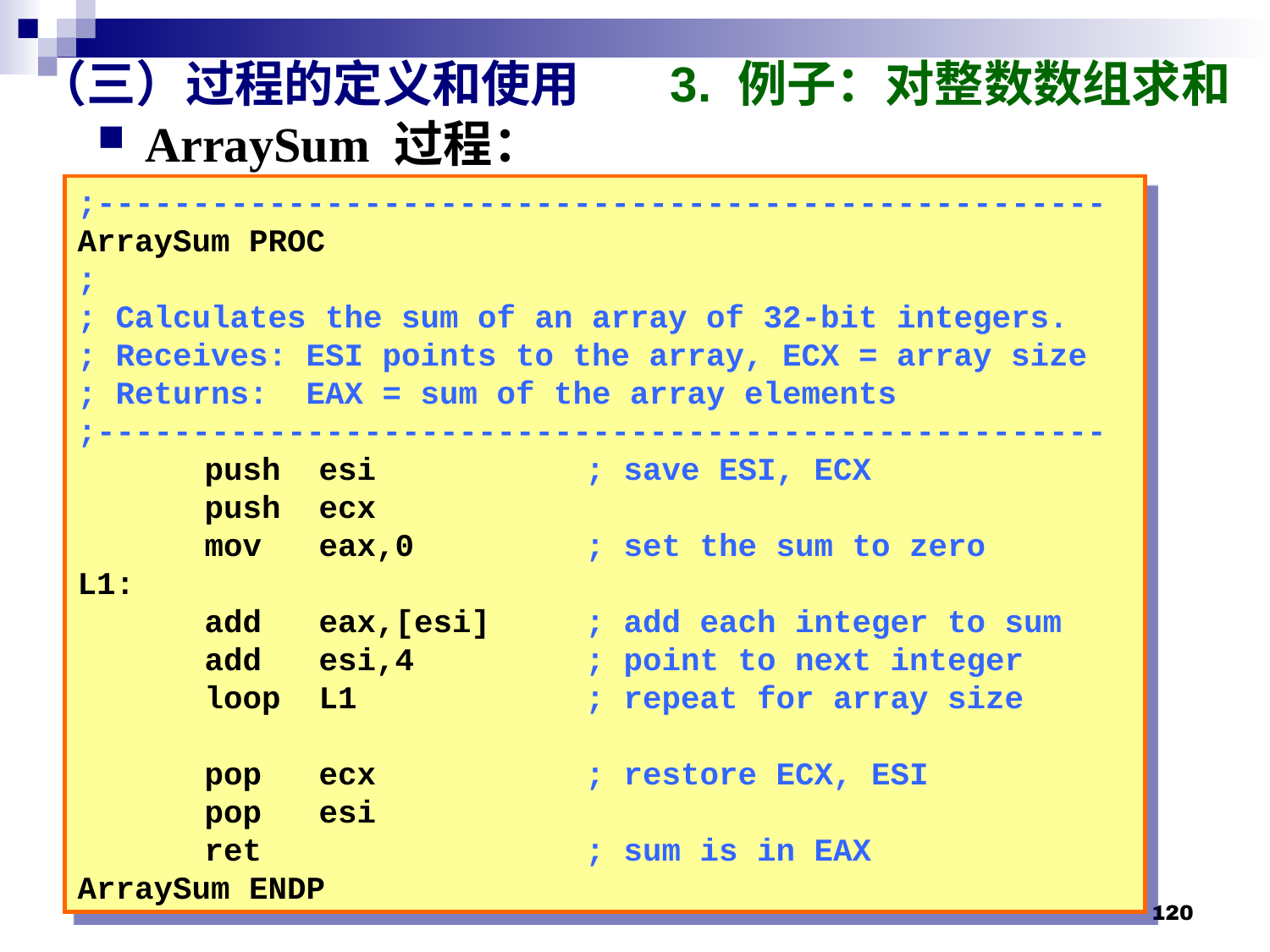

# （三）过程的定义和使用       3. 例子：对整数数组求和
ArraySum 过程：
;-----------------------------------------------------
ArraySum PROC
;
; Calculates the sum of an array of 32-bit integers.
; Receives: ESI points to the array, ECX = array size
; Returns:  EAX = sum of the array elements
;-----------------------------------------------------
	push  esi		; save ESI, ECX
	push  ecx
	mov   eax,0		; set the sum to zero
L1:
	add   eax,[esi]	; add each integer to sum
	add   esi,4		; point to next integer
	loop  L1		; repeat for array size

	pop   ecx		; restore ECX, ESI
	pop   esi
	ret			; sum is in EAX
ArraySum ENDP
120